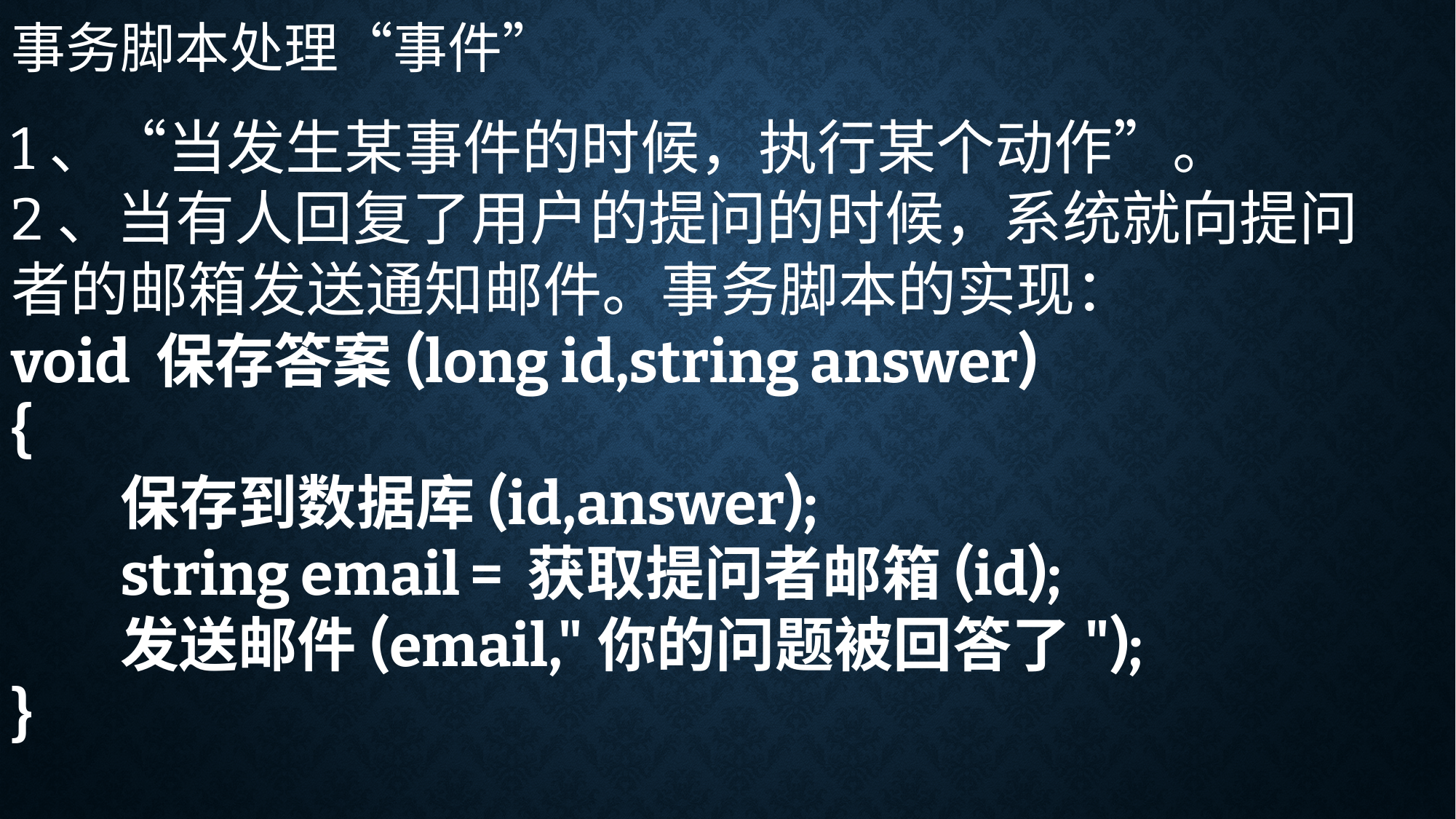

事务脚本处理“事件”
1、“当发生某事件的时候，执行某个动作”。
2、当有人回复了用户的提问的时候，系统就向提问者的邮箱发送通知邮件。事务脚本的实现：
void 保存答案(long id,string answer)
{
	保存到数据库(id,answer);
	string email = 获取提问者邮箱(id);
	发送邮件(email,"你的问题被回答了");
}